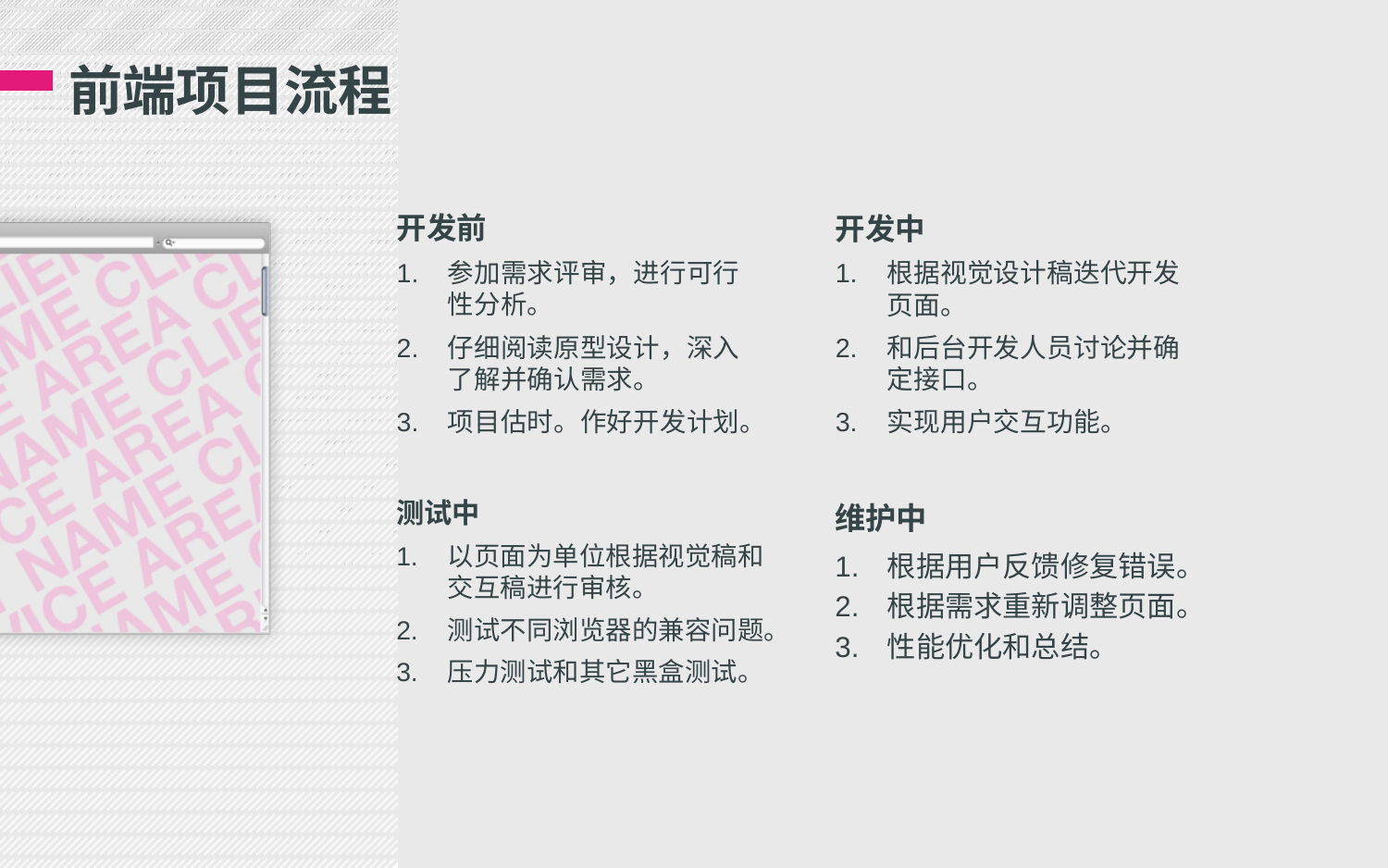

# 前端项目流程
开发前
参加需求评审，进行可行性分析。
仔细阅读原型设计，深入了解并确认需求。
项目估时。作好开发计划。

开发中
根据视觉设计稿迭代开发页面。
和后台开发人员讨论并确定接口。
实现用户交互功能。

测试中
以页面为单位根据视觉稿和交互稿进行审核。
测试不同浏览器的兼容问题。
压力测试和其它黑盒测试。

维护中
根据用户反馈修复错误。
根据需求重新调整页面。
性能优化和总结。